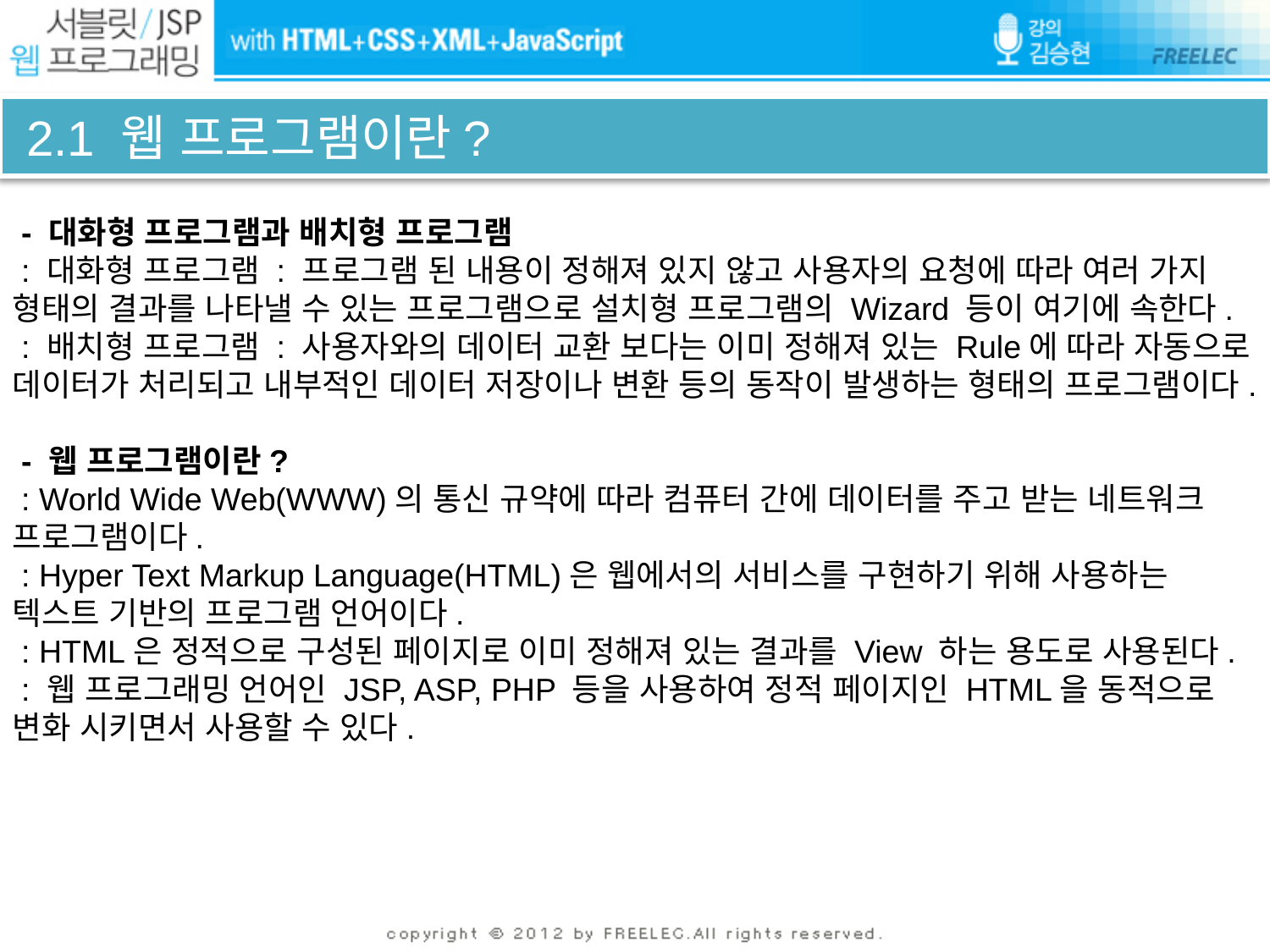

# 2.1 웹 프로그램이란?
 - 대화형 프로그램과 배치형 프로그램
 : 대화형 프로그램 : 프로그램 된 내용이 정해져 있지 않고 사용자의 요청에 따라 여러 가지 형태의 결과를 나타낼 수 있는 프로그램으로 설치형 프로그램의 Wizard 등이 여기에 속한다.
 : 배치형 프로그램 : 사용자와의 데이터 교환 보다는 이미 정해져 있는 Rule에 따라 자동으로 데이터가 처리되고 내부적인 데이터 저장이나 변환 등의 동작이 발생하는 형태의 프로그램이다.

 - 웹 프로그램이란?
 : World Wide Web(WWW)의 통신 규약에 따라 컴퓨터 간에 데이터를 주고 받는 네트워크 프로그램이다.
 : Hyper Text Markup Language(HTML)은 웹에서의 서비스를 구현하기 위해 사용하는 텍스트 기반의 프로그램 언어이다.
 : HTML은 정적으로 구성된 페이지로 이미 정해져 있는 결과를 View 하는 용도로 사용된다.
 : 웹 프로그래밍 언어인 JSP, ASP, PHP 등을 사용하여 정적 페이지인 HTML을 동적으로 변화 시키면서 사용할 수 있다.